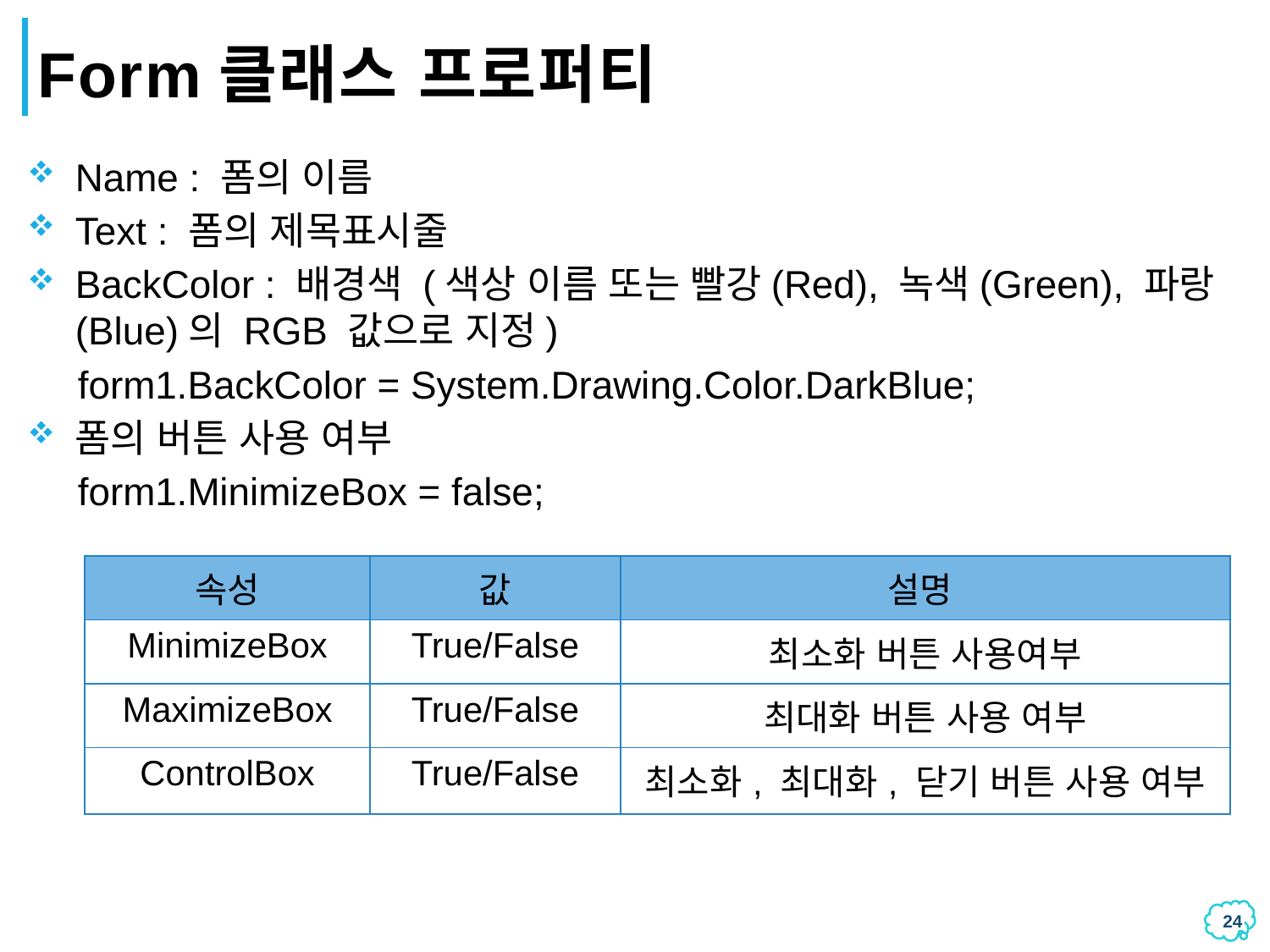

# Form클래스 프로퍼티
Name : 폼의 이름
Text : 폼의 제목표시줄
BackColor : 배경색 (색상 이름 또는 빨강(Red), 녹색(Green), 파랑(Blue)의 RGB 값으로 지정)
   form1.BackColor = System.Drawing.Color.DarkBlue;
폼의 버튼 사용 여부
   form1.MinimizeBox = false;
| 속성 | 값 | 설명 |
| --- | --- | --- |
| MinimizeBox | True/False | 최소화 버튼 사용여부 |
| MaximizeBox | True/False | 최대화 버튼 사용 여부 |
| ControlBox | True/False | 최소화, 최대화, 닫기 버튼 사용 여부 |
24